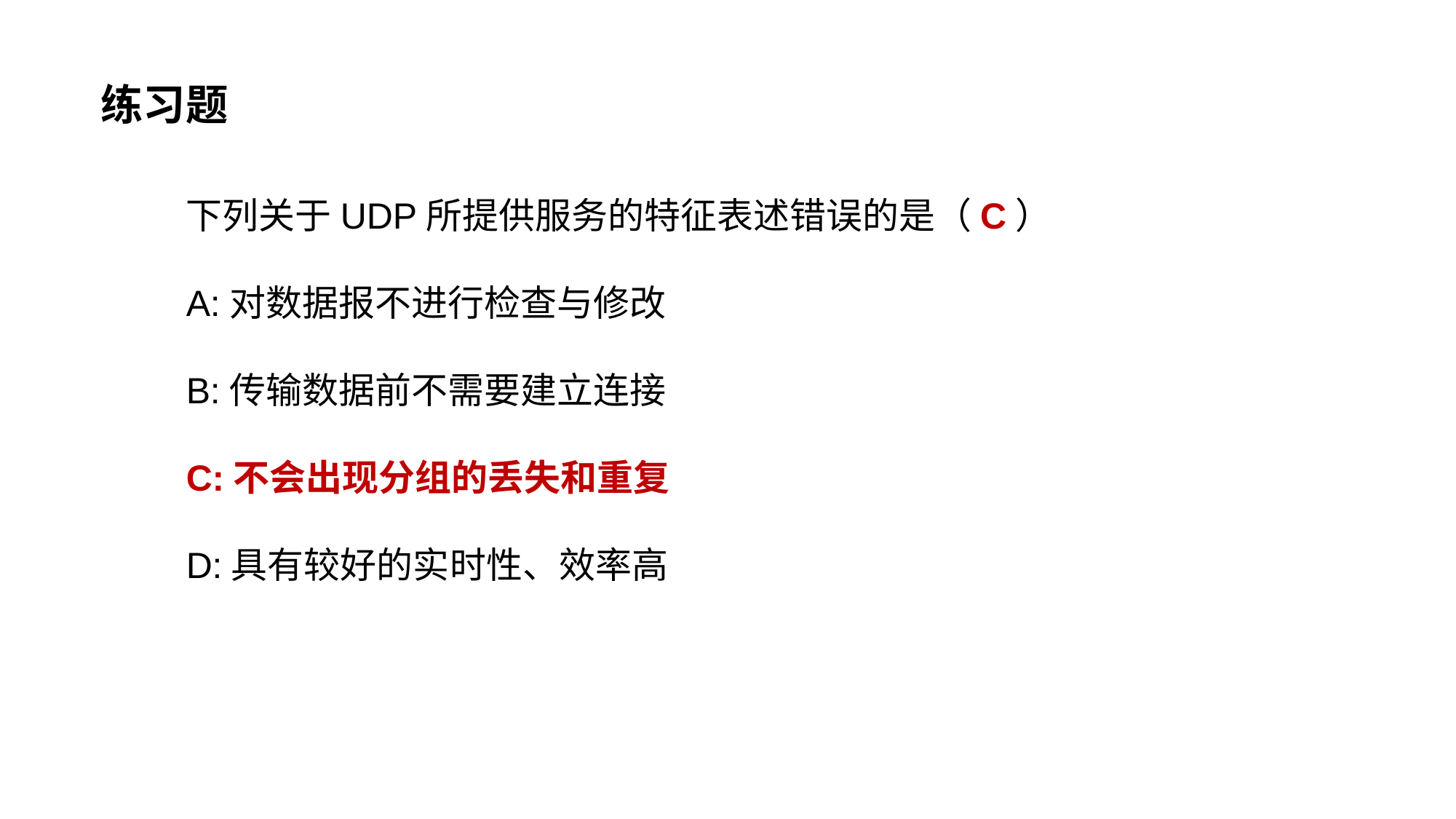

练习题
下列关于UDP所提供服务的特征表述错误的是（C）

A:对数据报不进行检查与修改

B:传输数据前不需要建立连接

C:不会出现分组的丢失和重复

D:具有较好的实时性、效率高